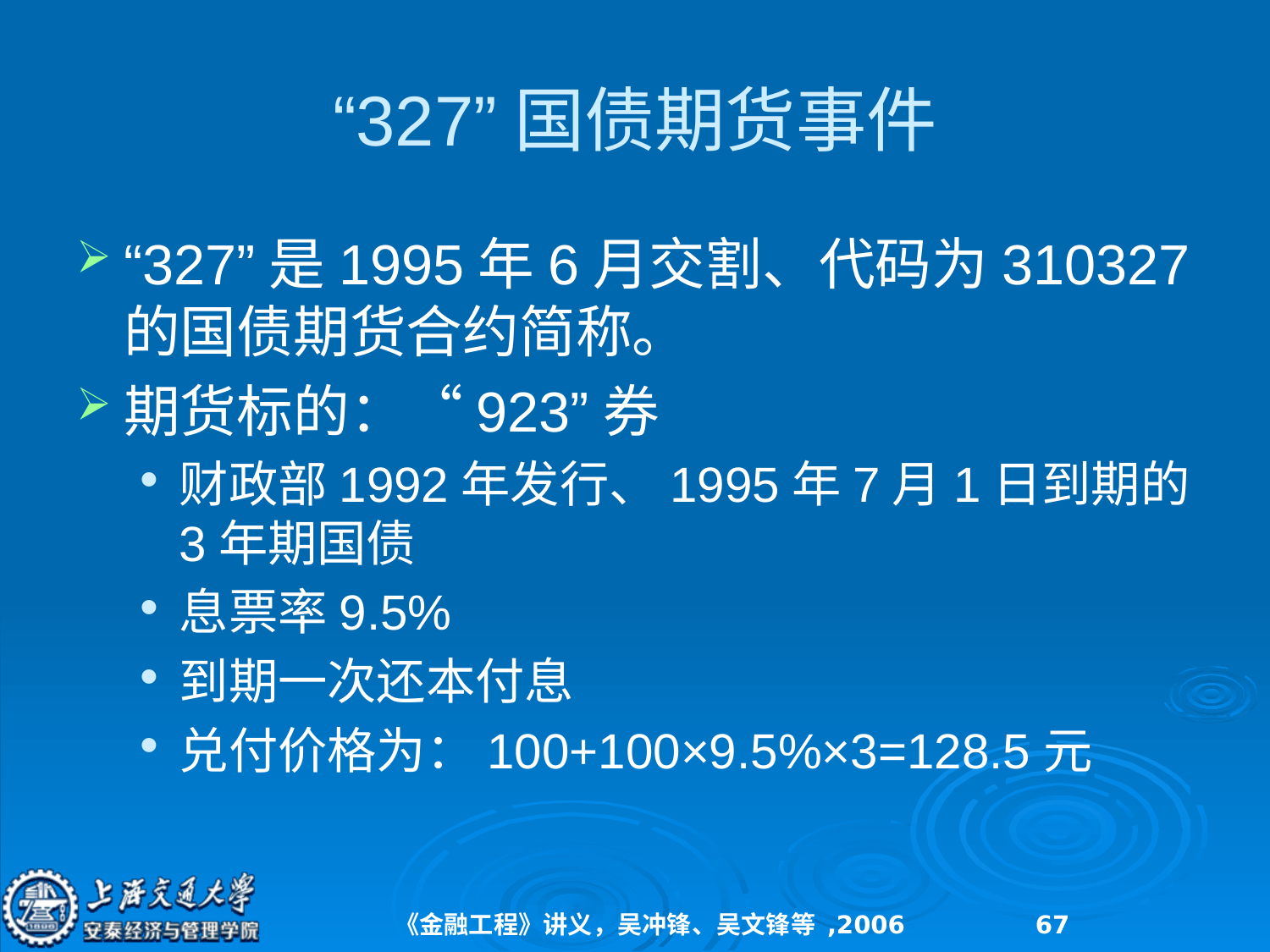

# “327”国债期货事件
“327”是1995年6月交割、代码为310327的国债期货合约简称。
期货标的：“923”券
财政部1992年发行、1995年7月1日到期的3年期国债
息票率9.5%
到期一次还本付息
兑付价格为：100+100×9.5%×3=128.5元